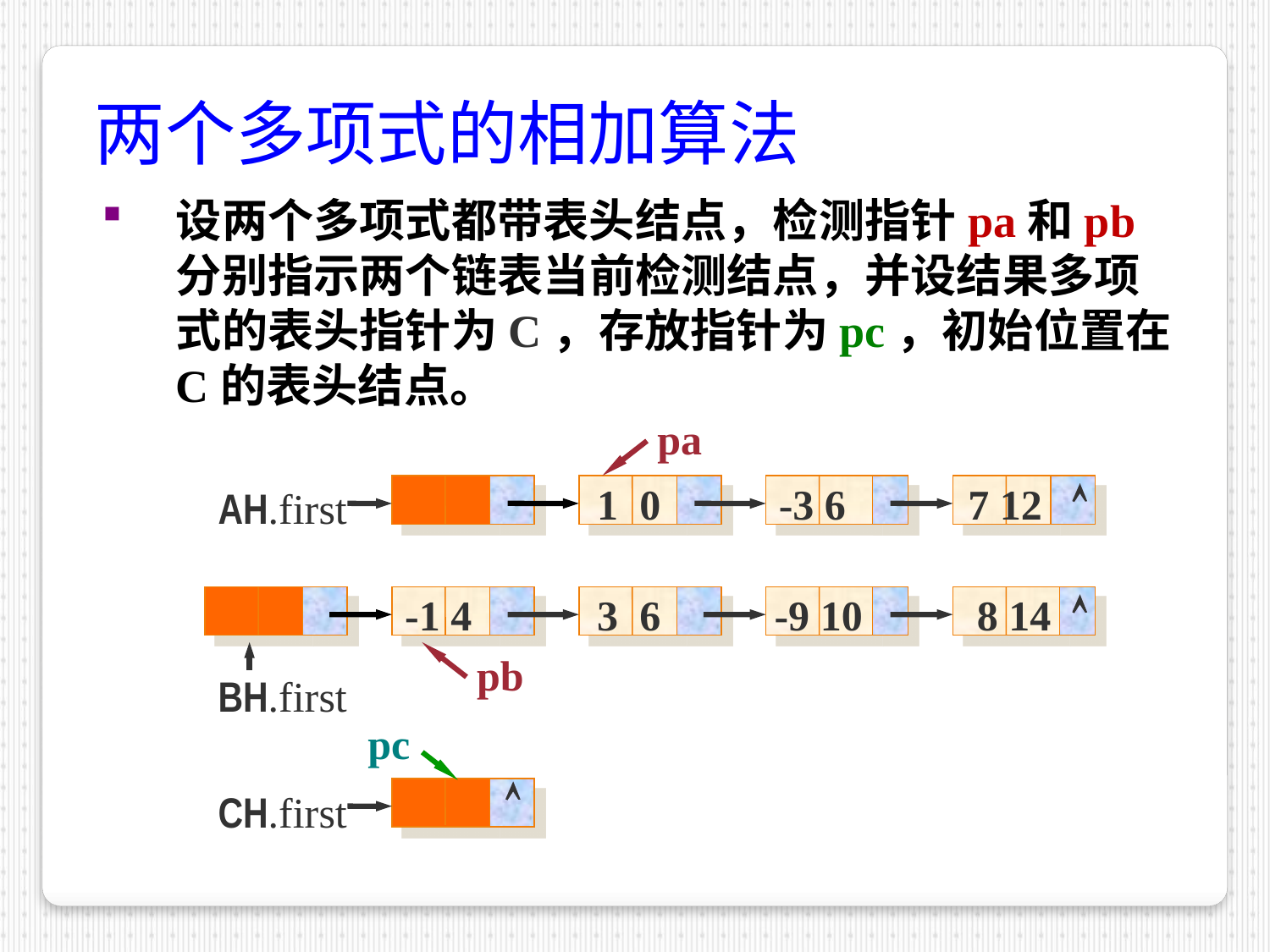

两个多项式的相加算法
设两个多项式都带表头结点，检测指针pa和pb分别指示两个链表当前检测结点，并设结果多项式的表头指针为C，存放指针为pc，初始位置在C的表头结点。
pa

1  0
-3 6
7 12
∧
AH.first

-1 4
3  6
-9 10
8 14
∧

pb

BH.first
pc

∧

CH.first